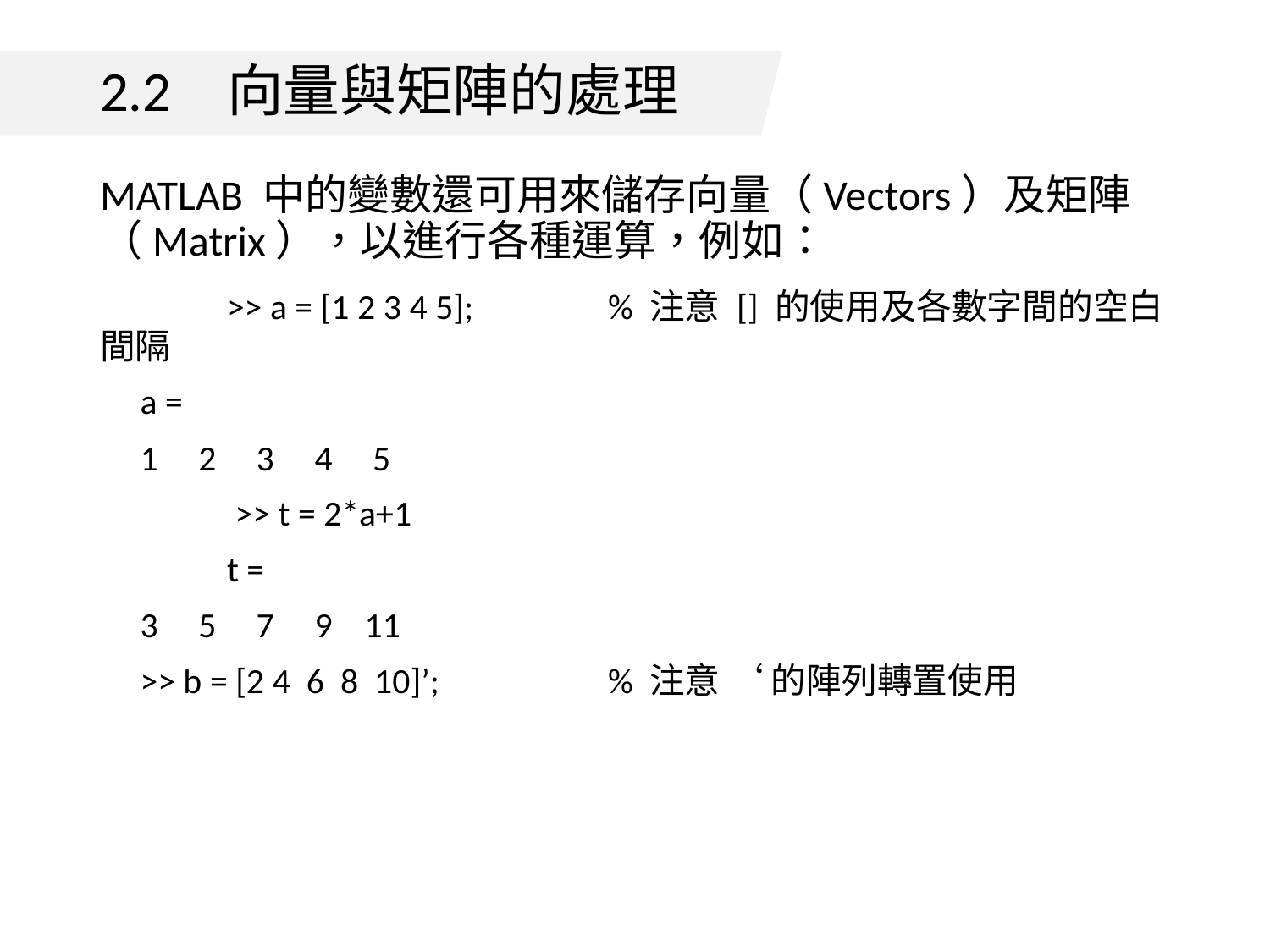

# 2.2	向量與矩陣的處理
MATLAB 中的變數還可用來儲存向量（Vectors）及矩陣（Matrix），以進行各種運算，例如：
	>> a = [1 2 3 4 5];		% 注意 [] 的使用及各數字間的空白間隔
     a =
     1     2     3     4     5
	 >> t = 2*a+1
	t =
     3     5     7     9    11
     >> b = [2 4  6  8  10]’;		% 注意 ‘ 的陣列轉置使用